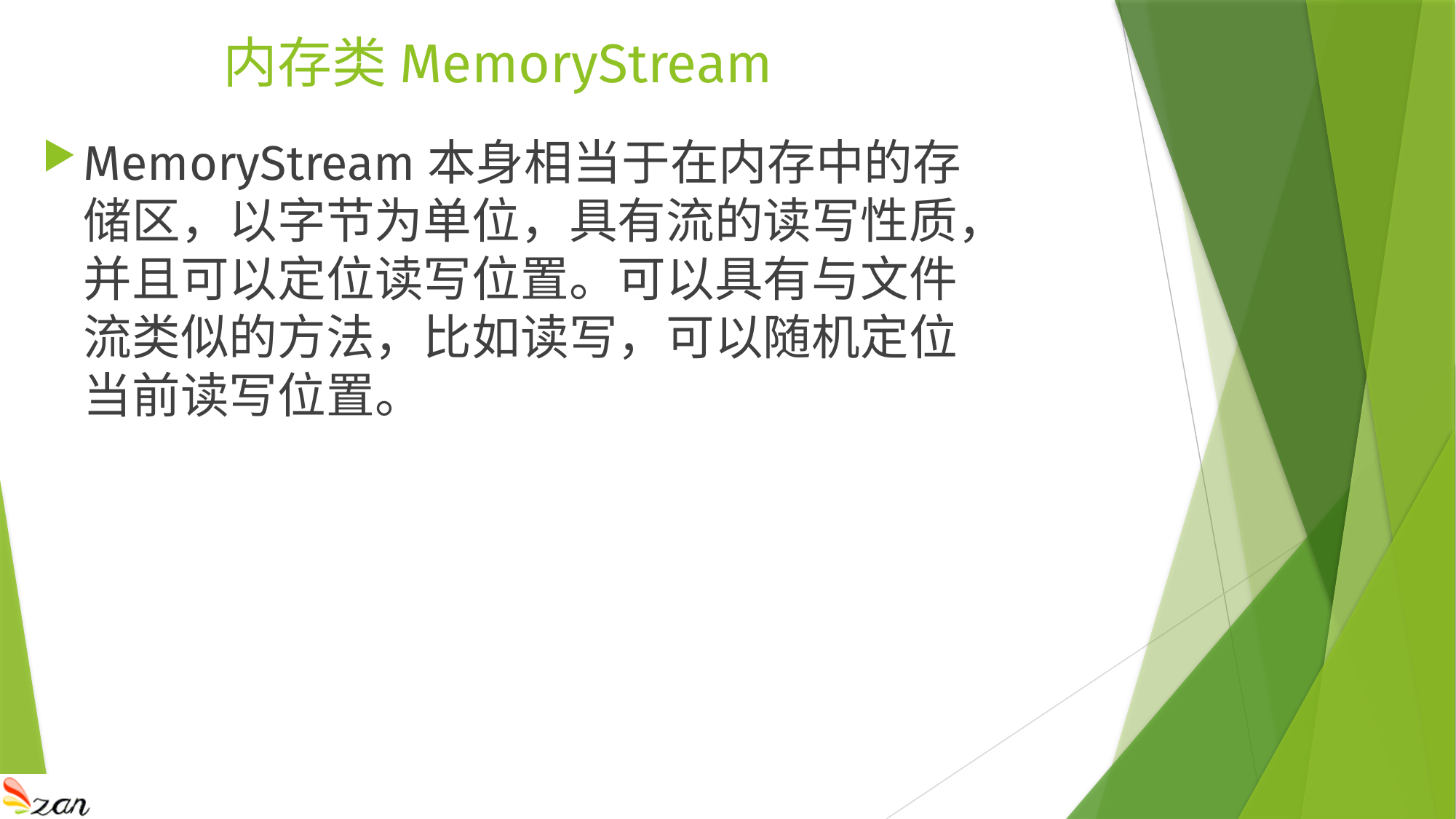

# 内存类MemoryStream
MemoryStream本身相当于在内存中的存储区，以字节为单位，具有流的读写性质，并且可以定位读写位置。可以具有与文件流类似的方法，比如读写，可以随机定位当前读写位置。